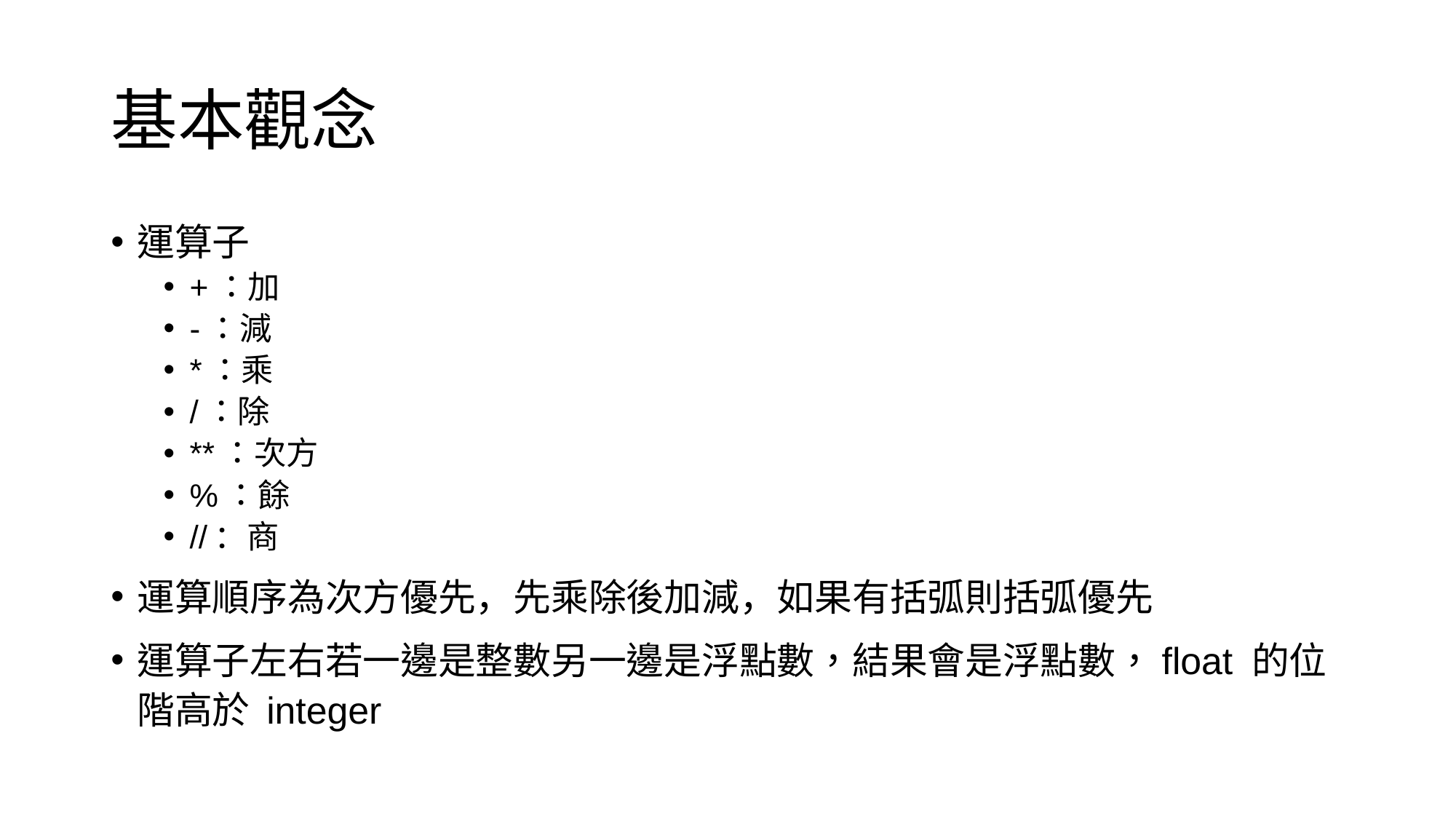

# 基本觀念
運算子
+：加
-：減
*：乘
/：除
**：次方
%：餘
//：商
運算順序為次方優先，先乘除後加減，如果有括弧則括弧優先
運算子左右若一邊是整數另一邊是浮點數，結果會是浮點數，float 的位階高於 integer